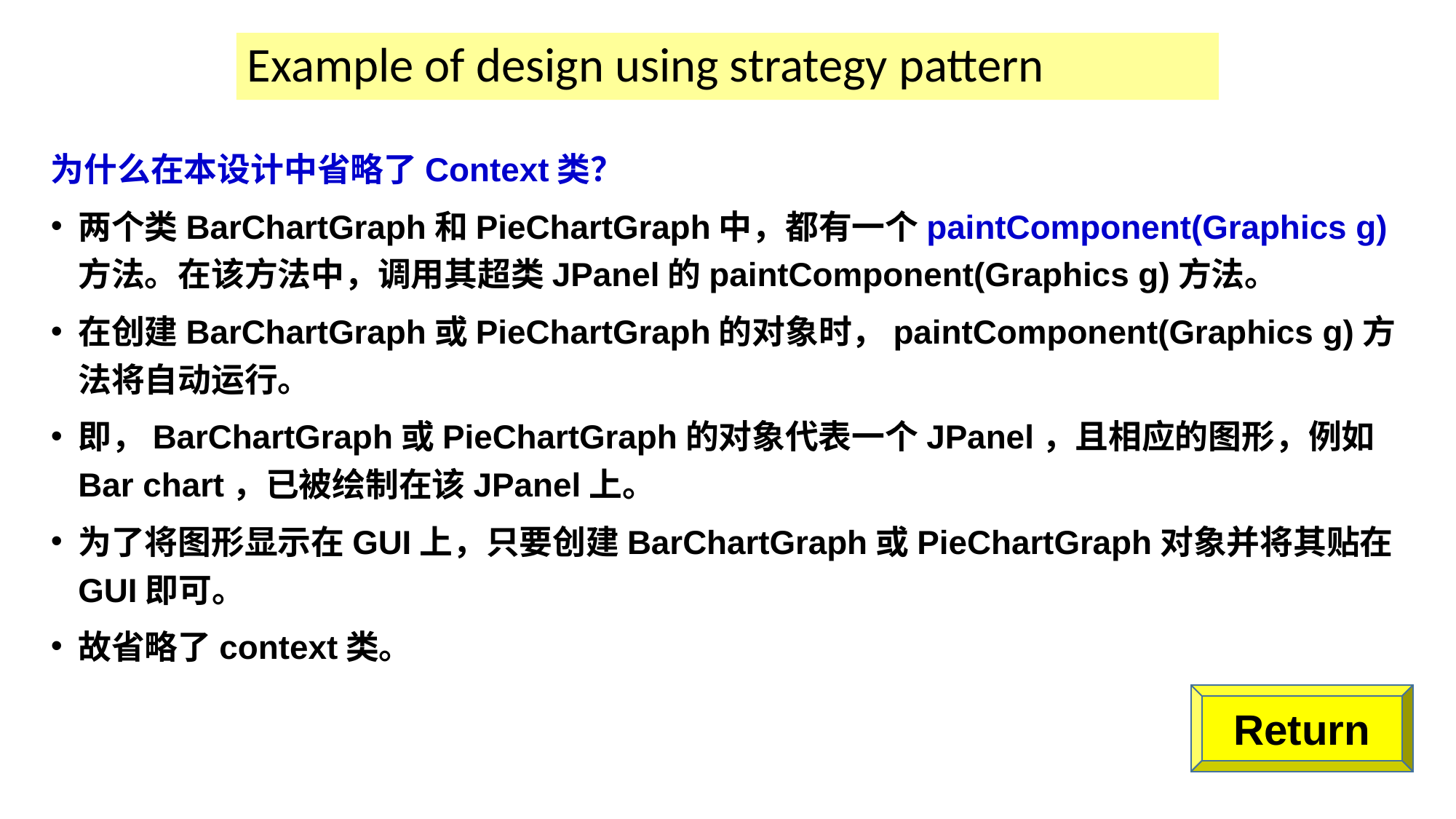

# Example of design using strategy pattern
为什么在本设计中省略了Context类？
两个类BarChartGraph和PieChartGraph中，都有一个paintComponent(Graphics g)方法。在该方法中，调用其超类JPanel的paintComponent(Graphics g)方法。
在创建BarChartGraph或PieChartGraph的对象时，paintComponent(Graphics g)方法将自动运行。
即，BarChartGraph或PieChartGraph的对象代表一个JPanel，且相应的图形，例如Bar chart，已被绘制在该JPanel上。
为了将图形显示在GUI上，只要创建BarChartGraph或PieChartGraph对象并将其贴在GUI即可。
故省略了context类。
Return